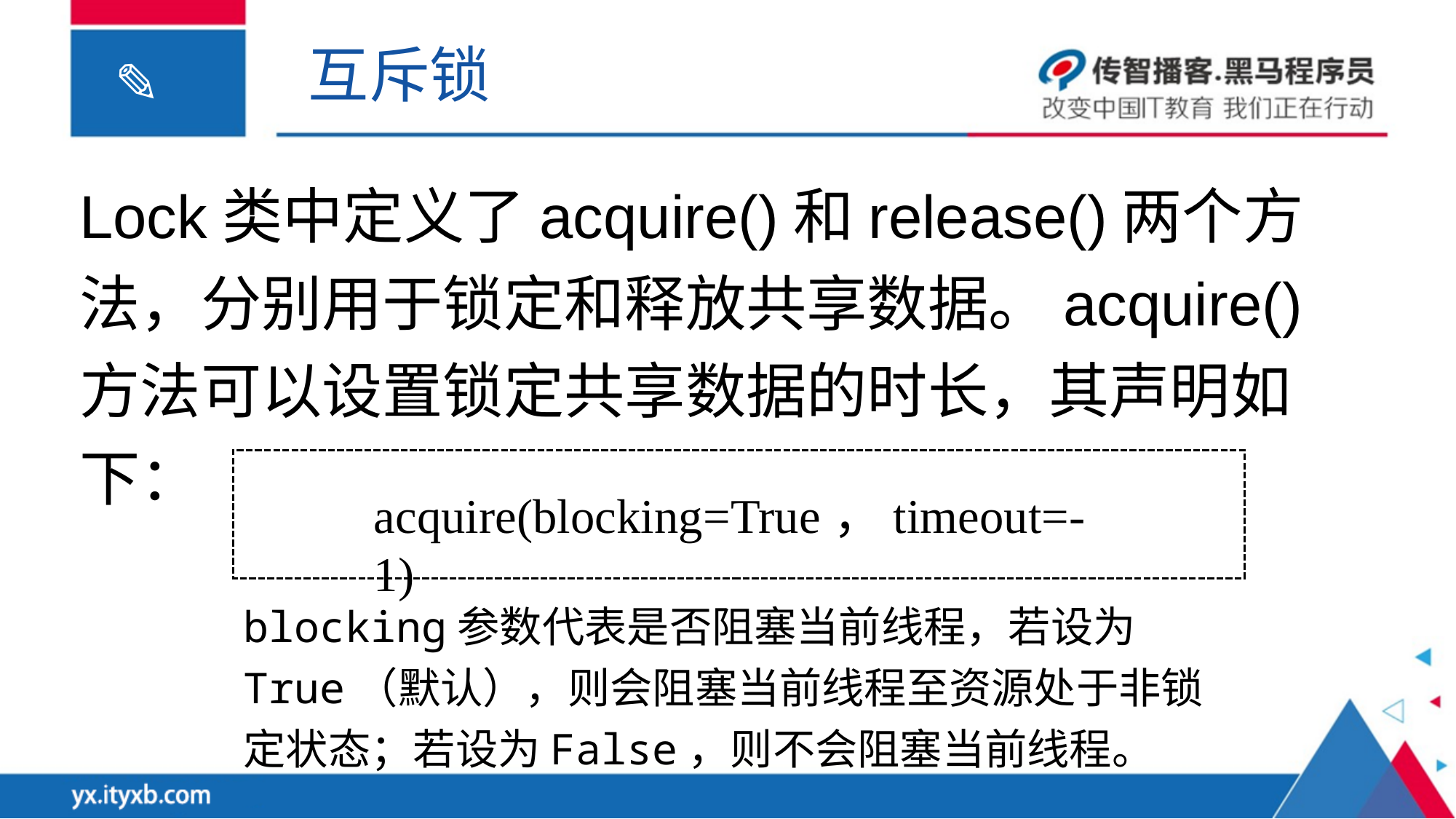

互斥锁
Lock类中定义了acquire()和release()两个方法，分别用于锁定和释放共享数据。acquire()方法可以设置锁定共享数据的时长，其声明如下：

acquire(blocking=True，timeout=-1)
blocking参数代表是否阻塞当前线程，若设为True（默认），则会阻塞当前线程至资源处于非锁定状态；若设为False，则不会阻塞当前线程。